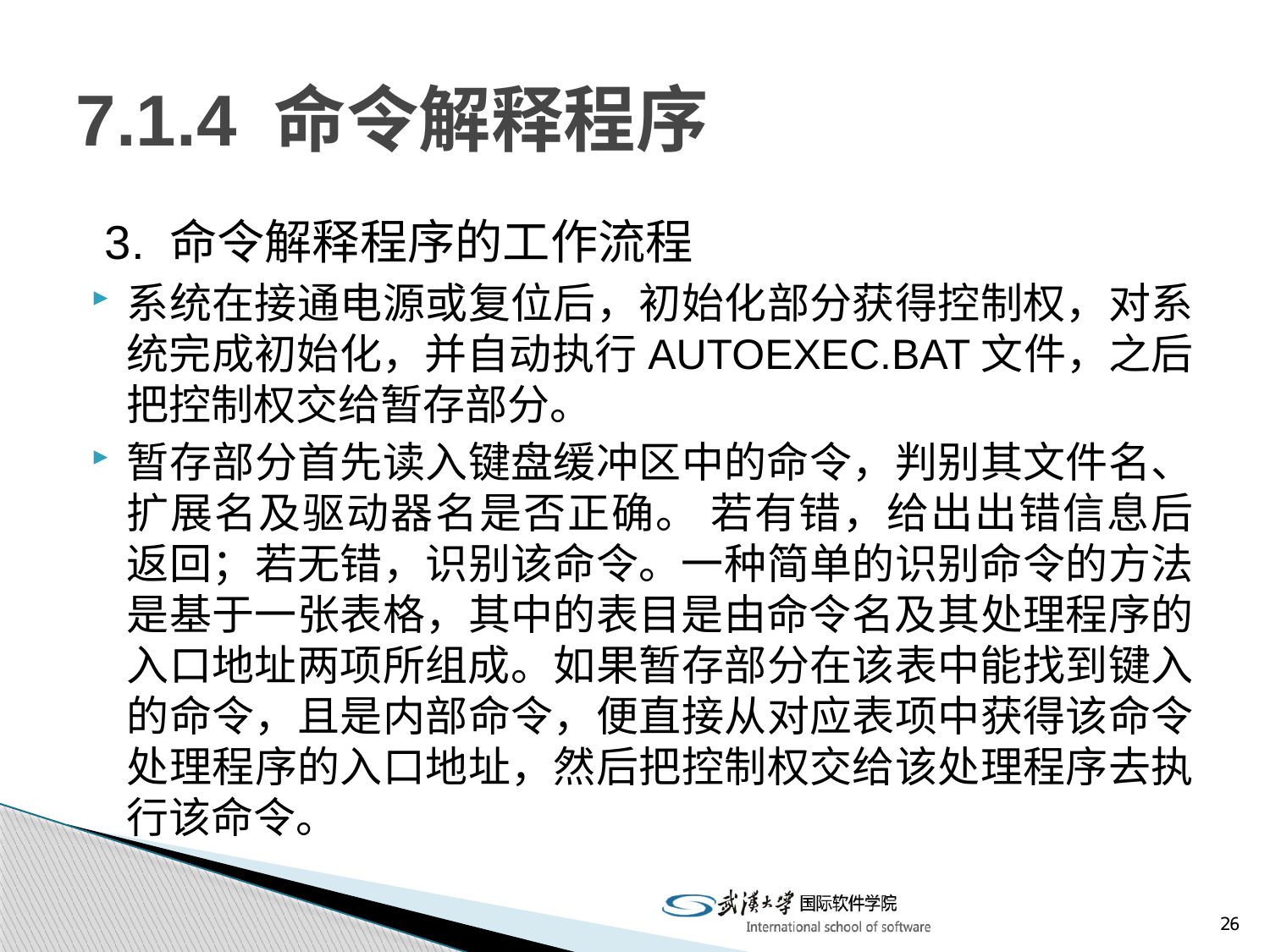

# 7.1.4 命令解释程序
 3. 命令解释程序的工作流程
系统在接通电源或复位后，初始化部分获得控制权，对系统完成初始化，并自动执行AUTOEXEC.BAT文件，之后把控制权交给暂存部分。
暂存部分首先读入键盘缓冲区中的命令，判别其文件名、扩展名及驱动器名是否正确。 若有错，给出出错信息后返回；若无错，识别该命令。一种简单的识别命令的方法是基于一张表格，其中的表目是由命令名及其处理程序的入口地址两项所组成。如果暂存部分在该表中能找到键入的命令，且是内部命令，便直接从对应表项中获得该命令处理程序的入口地址，然后把控制权交给该处理程序去执行该命令。
26